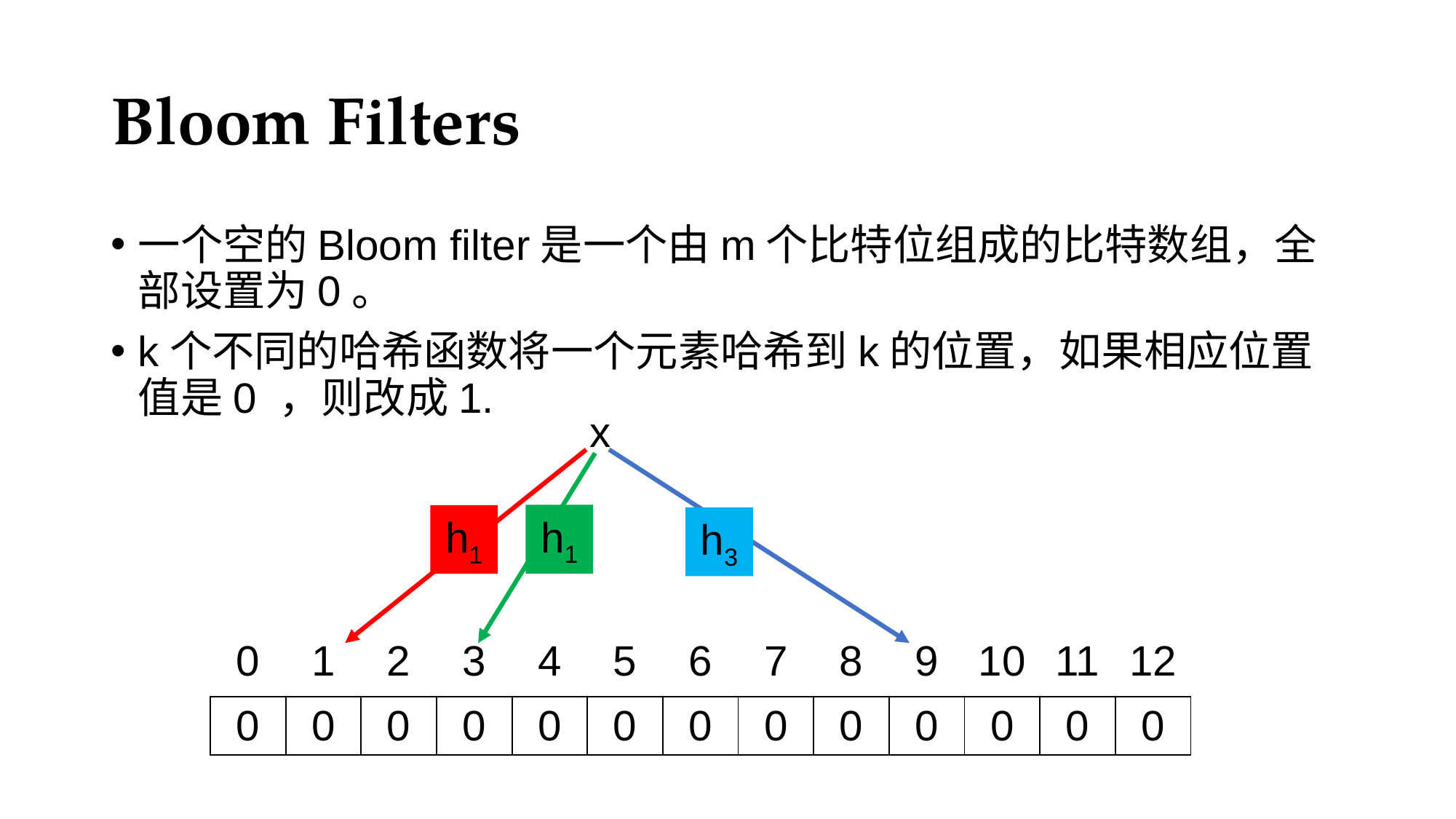

# Bloom Filters
一个空的Bloom filter是一个由m个比特位组成的比特数组，全部设置为0。
k个不同的哈希函数将一个元素哈希到k的位置，如果相应位置值是0 ，则改成1.
x
h1
h1
h3
| 0 | 1 | 2 | 3 | 4 | 5 | 6 | 7 | 8 | 9 | 10 | 11 | 12 |
| --- | --- | --- | --- | --- | --- | --- | --- | --- | --- | --- | --- | --- |
| 0 | 0 | 0 | 0 | 0 | 0 | 0 | 0 | 0 | 0 | 0 | 0 | 0 |
| --- | --- | --- | --- | --- | --- | --- | --- | --- | --- | --- | --- | --- |